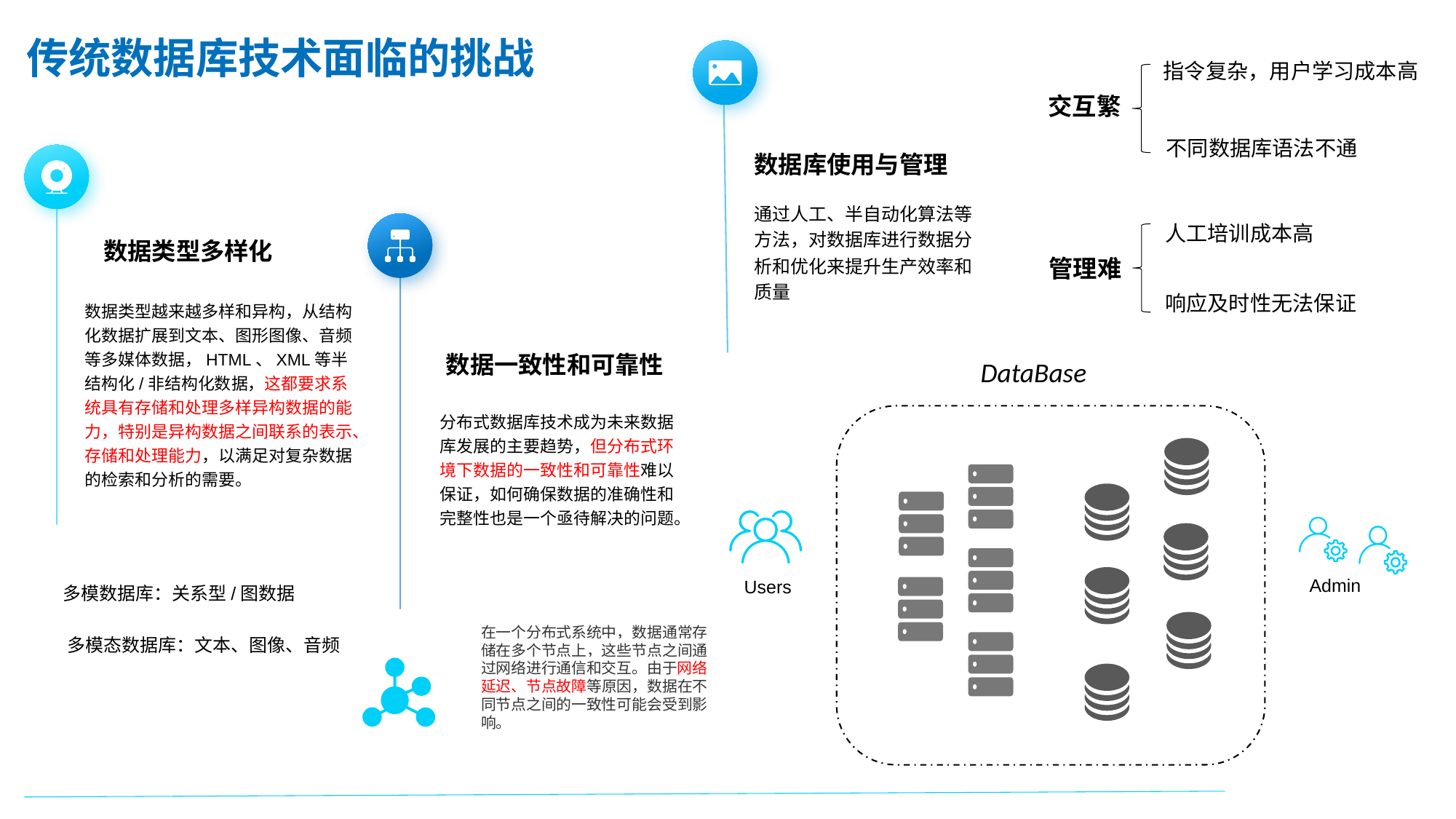

# 传统数据库技术面临的挑战

数据库使用与管理
通过人工、半自动化算法等方法，对数据库进行数据分析和优化来提升生产效率和质量
指令复杂，用户学习成本高

交互繁
不同数据库语法不通

数据类型多样化
数据类型越来越多样和异构，从结构化数据扩展到文本、图形图像、音频等多媒体数据，HTML、XML等半结构化/非结构化数据，这都要求系统具有存储和处理多样异构数据的能力，特别是异构数据之间联系的表示、存储和处理能力，以满足对复杂数据的检索和分析的需要。

数据一致性和可靠性
分布式数据库技术成为未来数据库发展的主要趋势，但分布式环境下数据的一致性和可靠性难以保证，如何确保数据的准确性和完整性也是一个亟待解决的问题。
人工培训成本高

管理难
响应及时性无法保证
DataBase

Admin
Users
多模数据库：关系型/图数据

在一个分布式系统中，数据通常存储在多个节点上，这些节点之间通过网络进行通信和交互。由于网络延迟、节点故障等原因，数据在不同节点之间的一致性可能会受到影响。
多模态数据库：文本、图像、音频